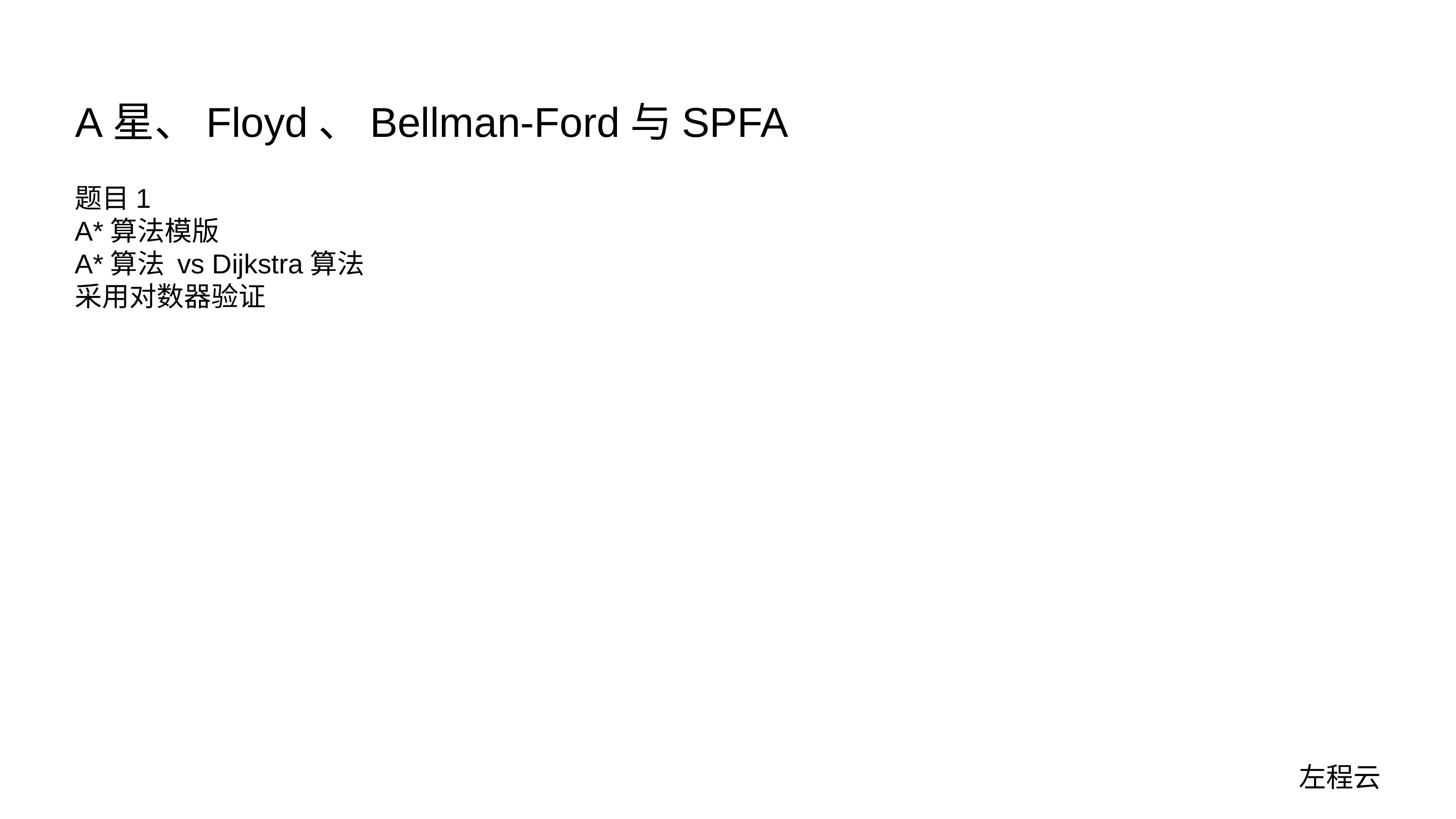

# A星、Floyd、Bellman-Ford与SPFA
题目1
A*算法模版
A*算法 vs Dijkstra算法
采用对数器验证
左程云